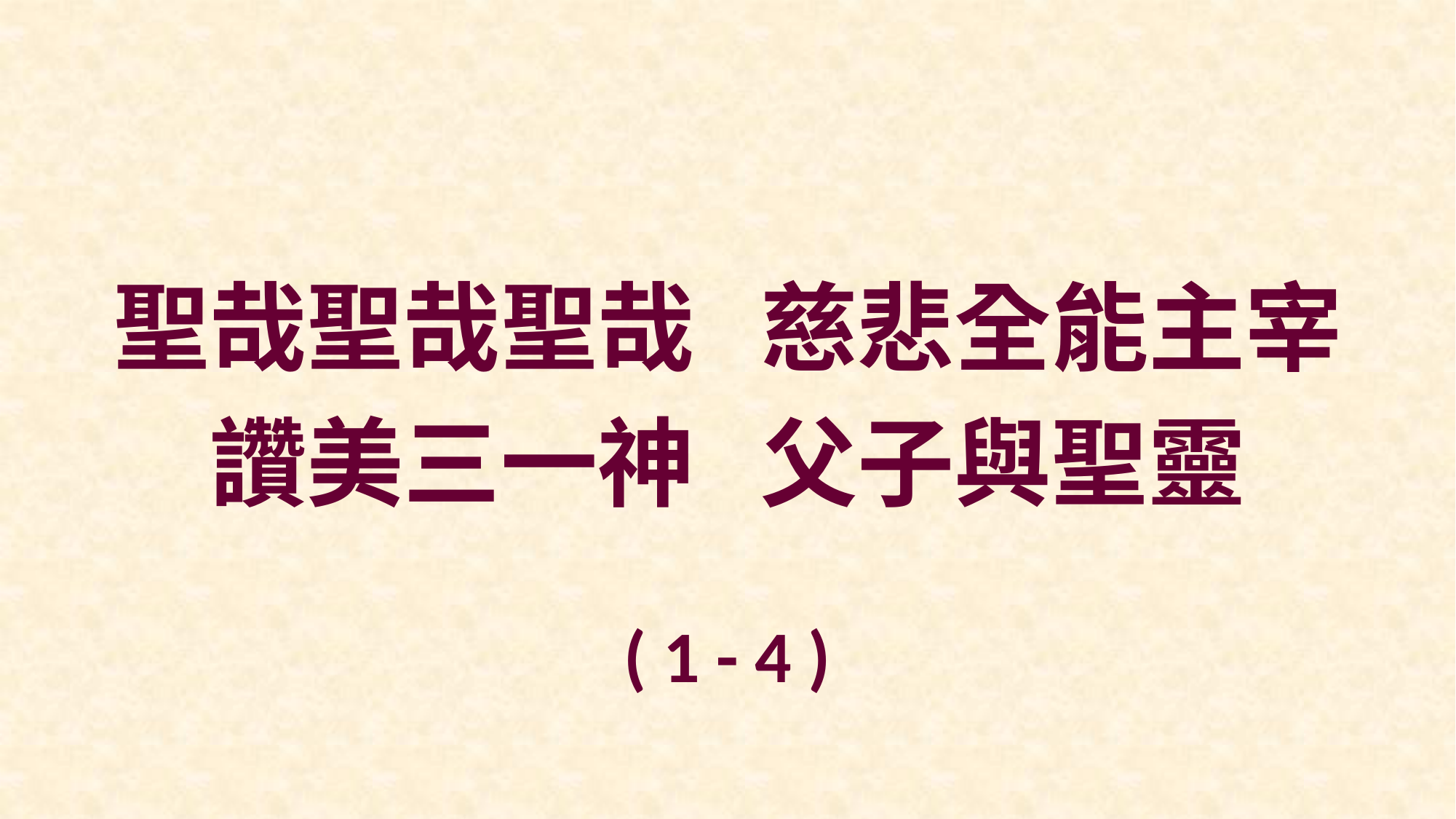

聖哉聖哉聖哉   慈悲全能主宰
讚美三一神   父子與聖靈
( 1 - 4 )